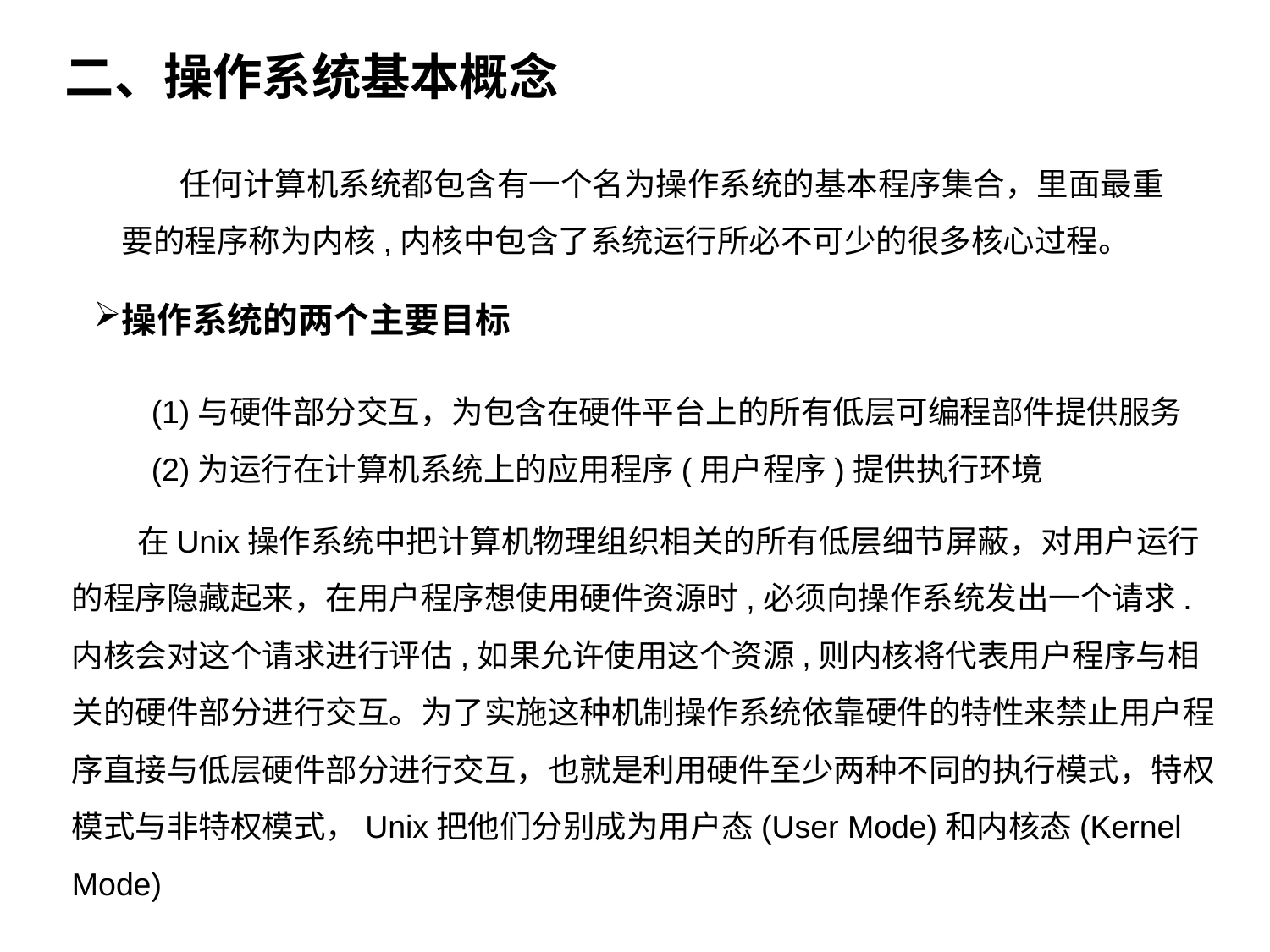

二、操作系统基本概念
       任何计算机系统都包含有一个名为操作系统的基本程序集合，里面最重要的程序称为内核,内核中包含了系统运行所必不可少的很多核心过程。
操作系统的两个主要目标
(1)与硬件部分交互，为包含在硬件平台上的所有低层可编程部件提供服务
(2)为运行在计算机系统上的应用程序(用户程序)提供执行环境
        在Unix操作系统中把计算机物理组织相关的所有低层细节屏蔽，对用户运行的程序隐藏起来，在用户程序想使用硬件资源时,必须向操作系统发出一个请求.内核会对这个请求进行评估,如果允许使用这个资源,则内核将代表用户程序与相关的硬件部分进行交互。为了实施这种机制操作系统依靠硬件的特性来禁止用户程序直接与低层硬件部分进行交互，也就是利用硬件至少两种不同的执行模式，特权模式与非特权模式，Unix把他们分别成为用户态(User Mode)和内核态(Kernel Mode)